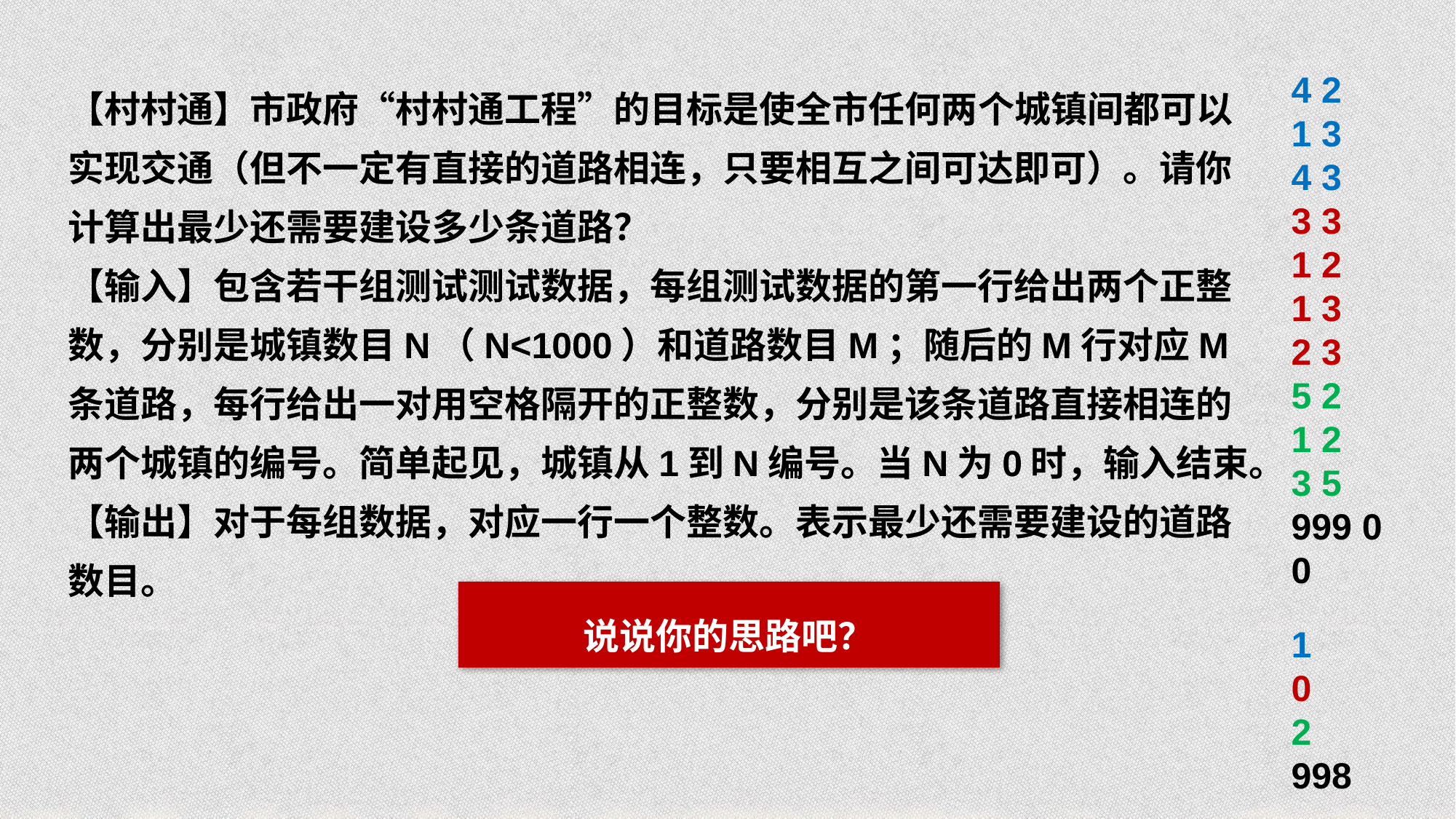

4 2
1 3
4 3
3 3
1 2
1 3
2 3
5 2
1 2
3 5
999 0
0
【村村通】市政府“村村通工程”的目标是使全市任何两个城镇间都可以实现交通（但不一定有直接的道路相连，只要相互之间可达即可）。请你计算出最少还需要建设多少条道路？
【输入】包含若干组测试测试数据，每组测试数据的第一行给出两个正整数，分别是城镇数目N（N<1000）和道路数目M；随后的M行对应M条道路，每行给出一对用空格隔开的正整数，分别是该条道路直接相连的两个城镇的编号。简单起见，城镇从1到N编号。当N为0时，输入结束。
【输出】对于每组数据，对应一行一个整数。表示最少还需要建设的道路数目。

说说你的思路吧？
1
0
2
998